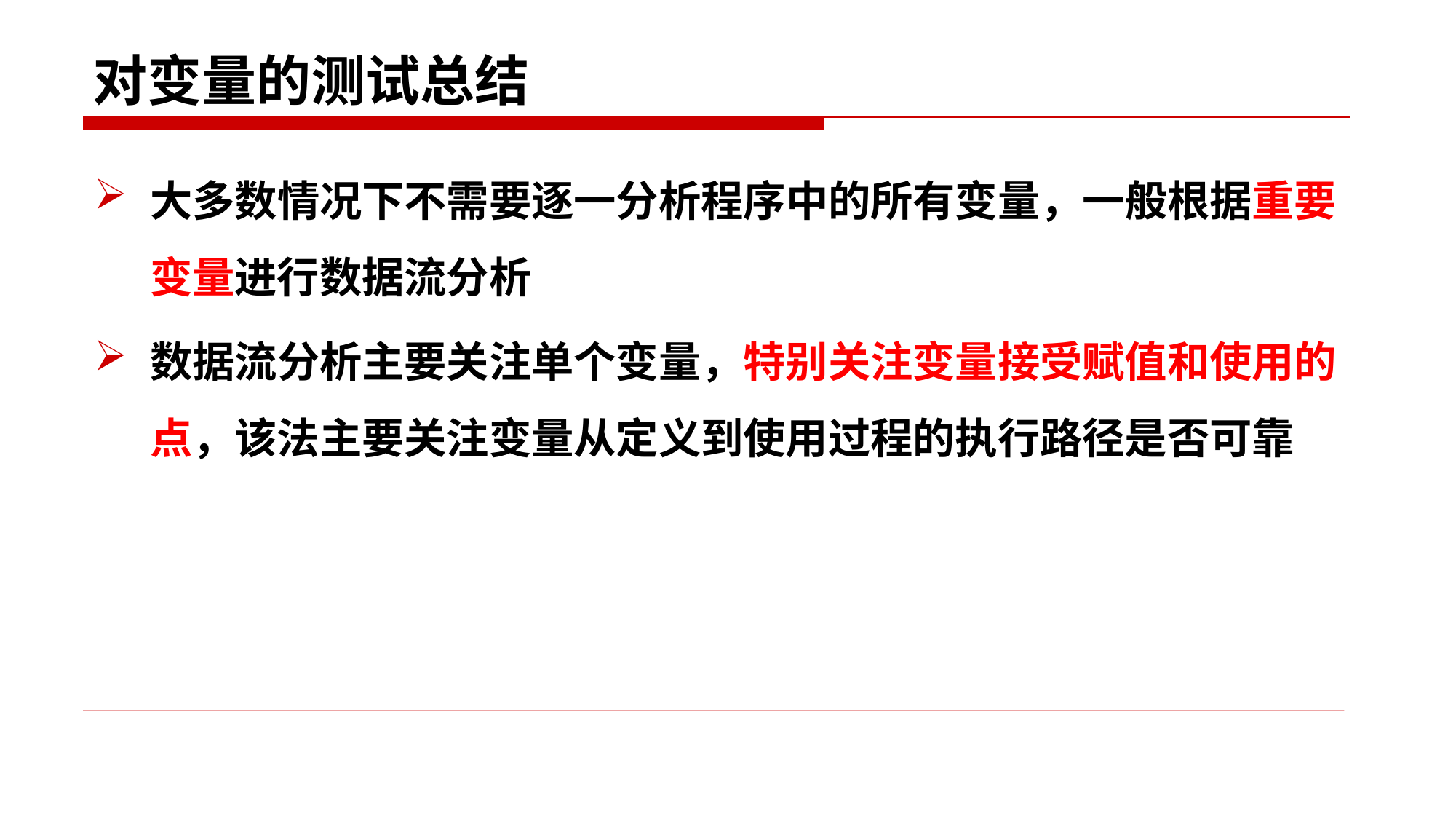

# 对变量的测试总结
大多数情况下不需要逐一分析程序中的所有变量，一般根据重要变量进行数据流分析
数据流分析主要关注单个变量，特别关注变量接受赋值和使用的点，该法主要关注变量从定义到使用过程的执行路径是否可靠